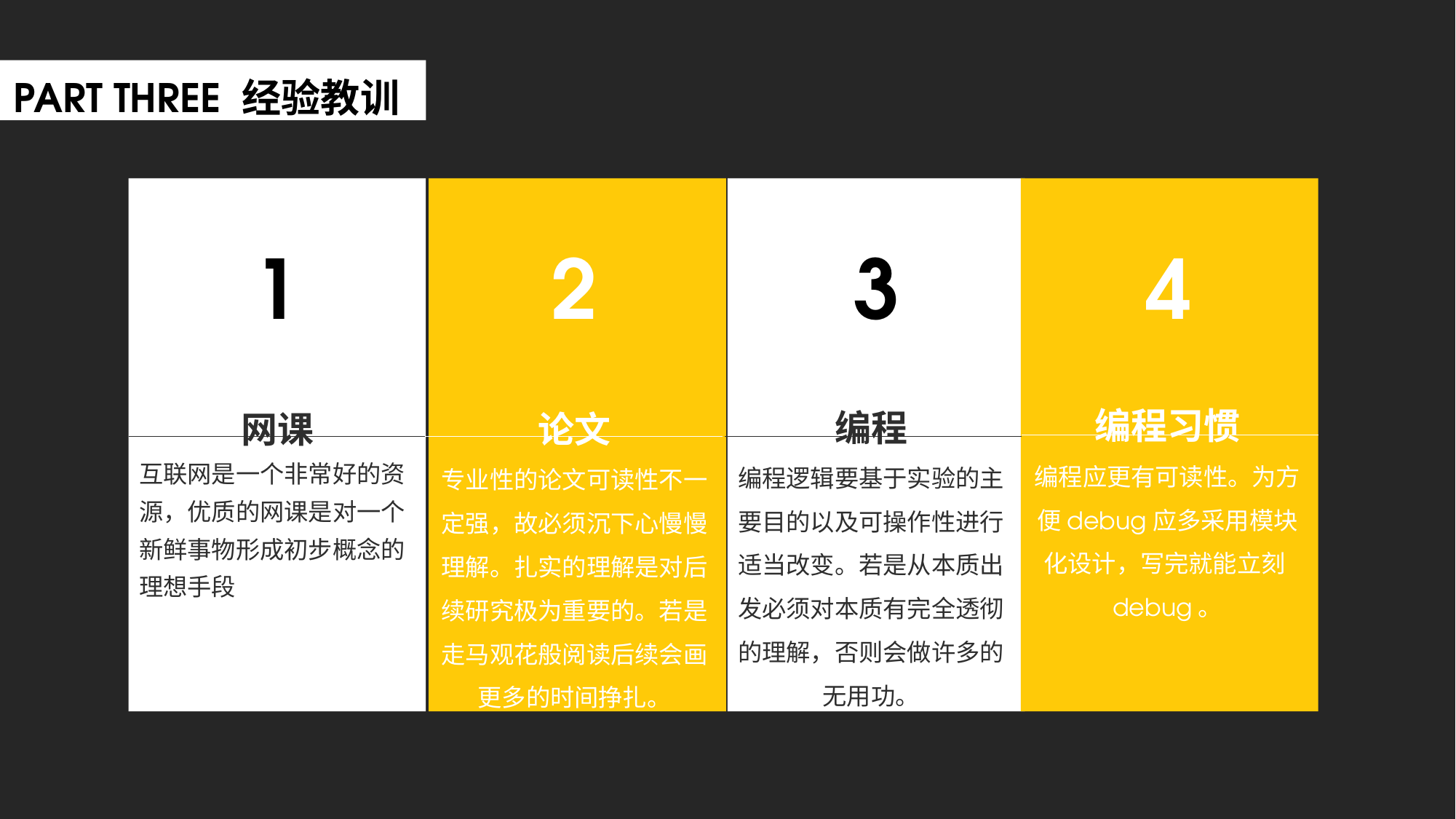

PART THREE 经验教训

1
2
3
4
编程习惯
编程应更有可读性。为方便debug应多采用模块化设计，写完就能立刻debug。
编程
编程逻辑要基于实验的主要目的以及可操作性进行适当改变。若是从本质出发必须对本质有完全透彻的理解，否则会做许多的无用功。
网课
互联网是一个非常好的资源，优质的网课是对一个新鲜事物形成初步概念的理想手段
论文
专业性的论文可读性不一定强，故必须沉下心慢慢理解。扎实的理解是对后续研究极为重要的。若是走马观花般阅读后续会画更多的时间挣扎。